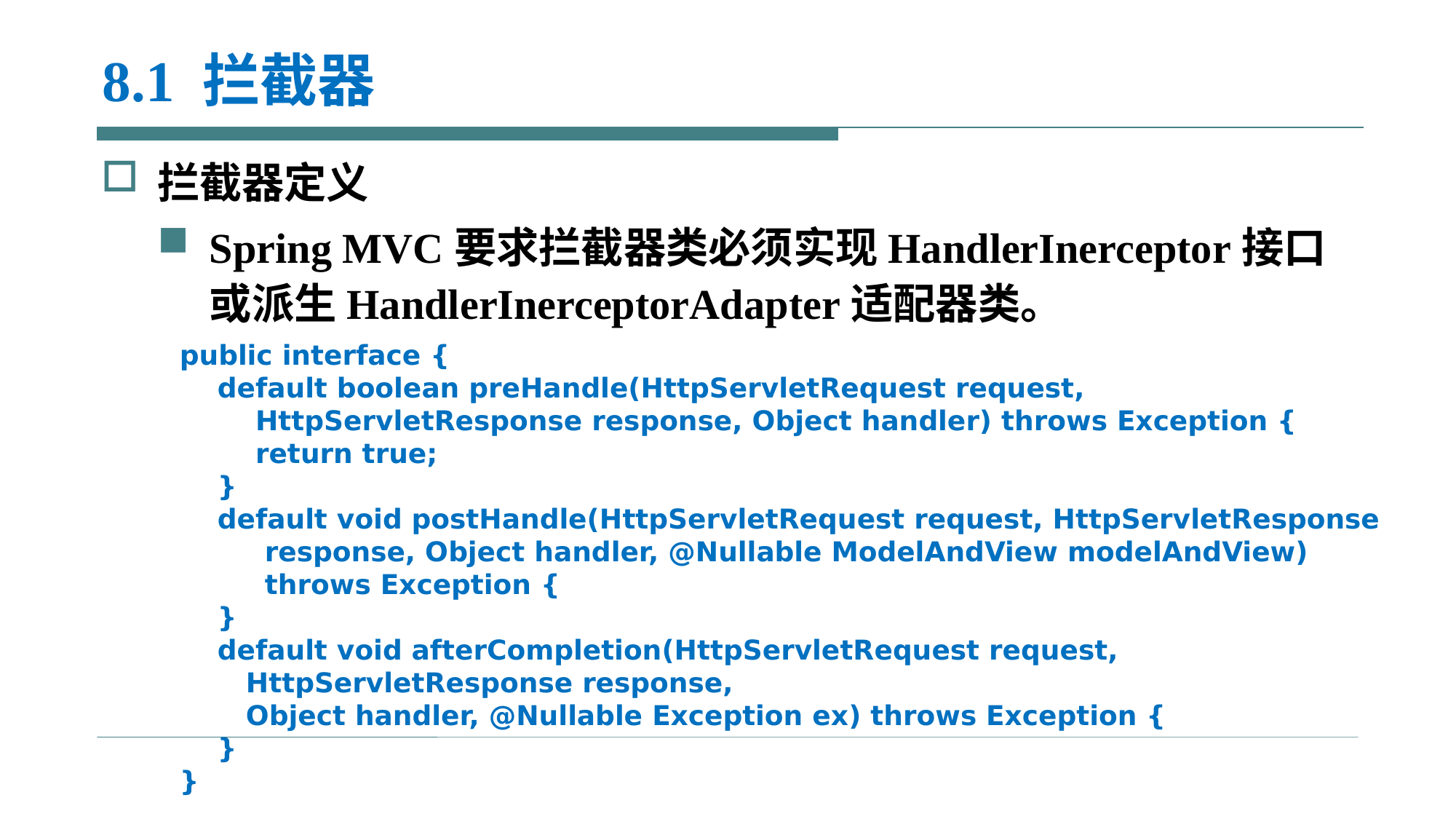

# 8.1 拦截器
拦截器定义
Spring MVC要求拦截器类必须实现HandlerInerceptor接口或派生HandlerInerceptorAdapter适配器类。
public interface {
    default boolean preHandle(HttpServletRequest request,
        HttpServletResponse response, Object handler) throws Exception {
        return true;
    }
    default void postHandle(HttpServletRequest request, HttpServletResponse
         response, Object handler, @Nullable ModelAndView modelAndView)
         throws Exception {
    }
    default void afterCompletion(HttpServletRequest request,
       HttpServletResponse response,
       Object handler, @Nullable Exception ex) throws Exception {
    }
}
5